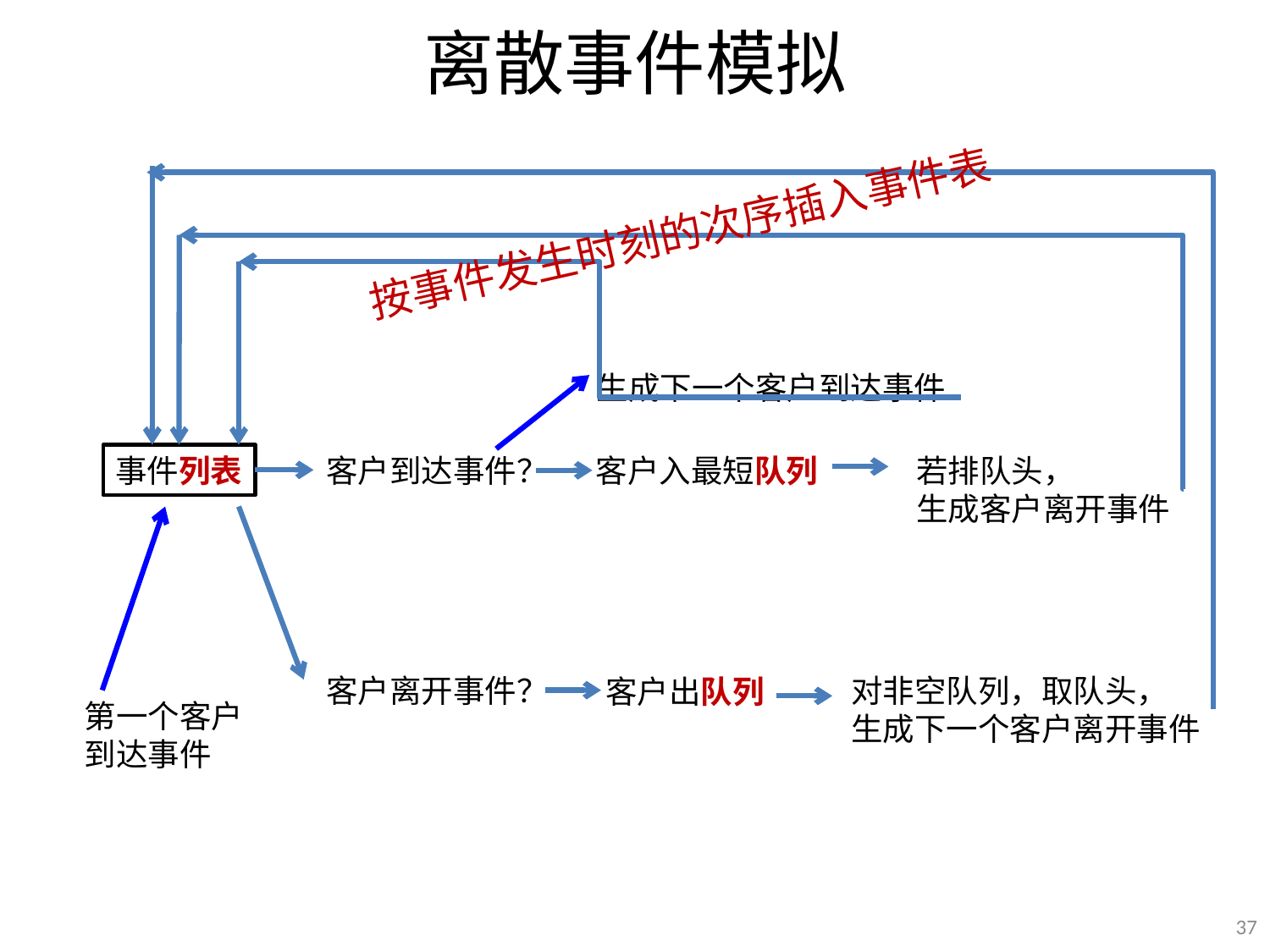

# 离散事件模拟
按事件发生时刻的次序插入事件表
生成下一个客户到达事件
事件列表
客户到达事件？
客户入最短队列
若排队头，
生成客户离开事件
客户离开事件？
对非空队列，取队头，
生成下一个客户离开事件
客户出队列
第一个客户
到达事件
37